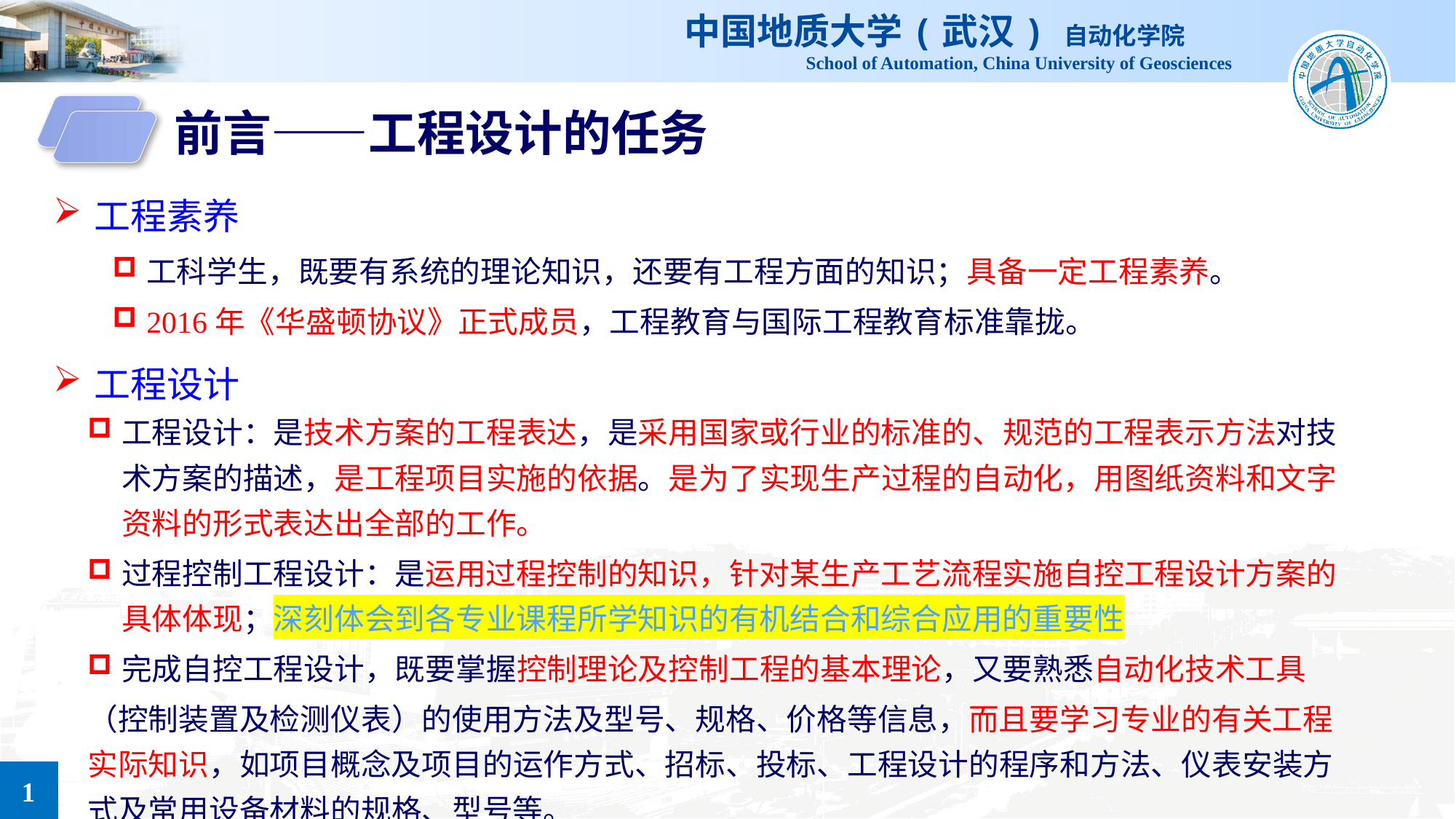

前言——工程设计的任务
工程素养
工科学生，既要有系统的理论知识，还要有工程方面的知识；具备一定工程素养。
2016年《华盛顿协议》正式成员，工程教育与国际工程教育标准靠拢。
工程设计

工程设计：是技术方案的工程表达，是采用国家或行业的标准的、规范的工程表示方法对技术方案的描述，是工程项目实施的依据。是为了实现生产过程的自动化，用图纸资料和文字资料的形式表达出全部的工作。
过程控制工程设计：是运用过程控制的知识，针对某生产工艺流程实施自控工程设计方案的具体体现；深刻体会到各专业课程所学知识的有机结合和综合应用的重要性
完成自控工程设计，既要掌握控制理论及控制工程的基本理论，又要熟悉自动化技术工具
（控制装置及检测仪表）的使用方法及型号、规格、价格等信息，而且要学习专业的有关工程实际知识，如项目概念及项目的运作方式、招标、投标、工程设计的程序和方法、仪表安装方式及常用设备材料的规格、型号等。
1